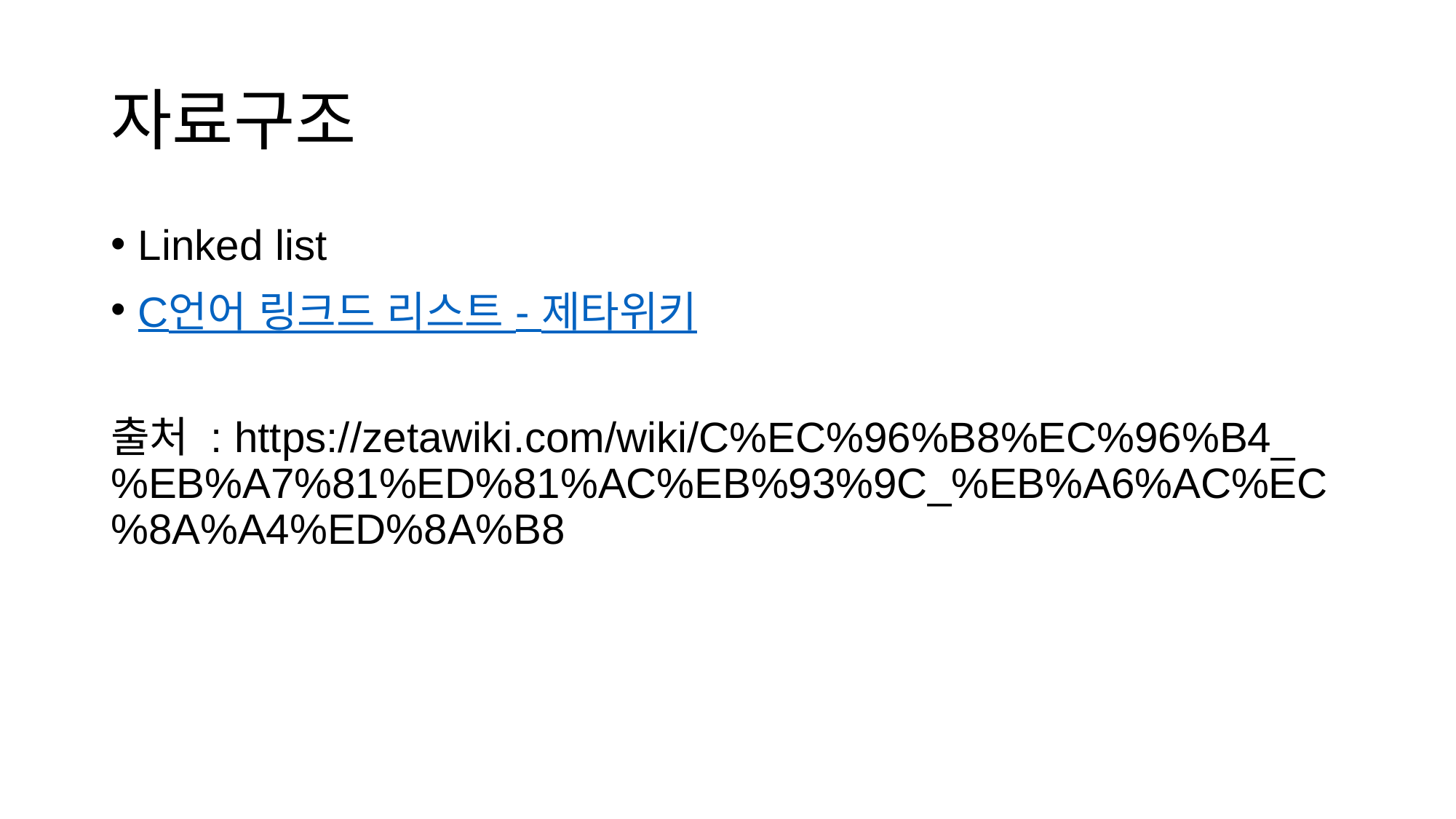

# 자료구조
Linked list
C언어 링크드 리스트 - 제타위키

출처 : https://zetawiki.com/wiki/C%EC%96%B8%EC%96%B4_%EB%A7%81%ED%81%AC%EB%93%9C_%EB%A6%AC%EC%8A%A4%ED%8A%B8